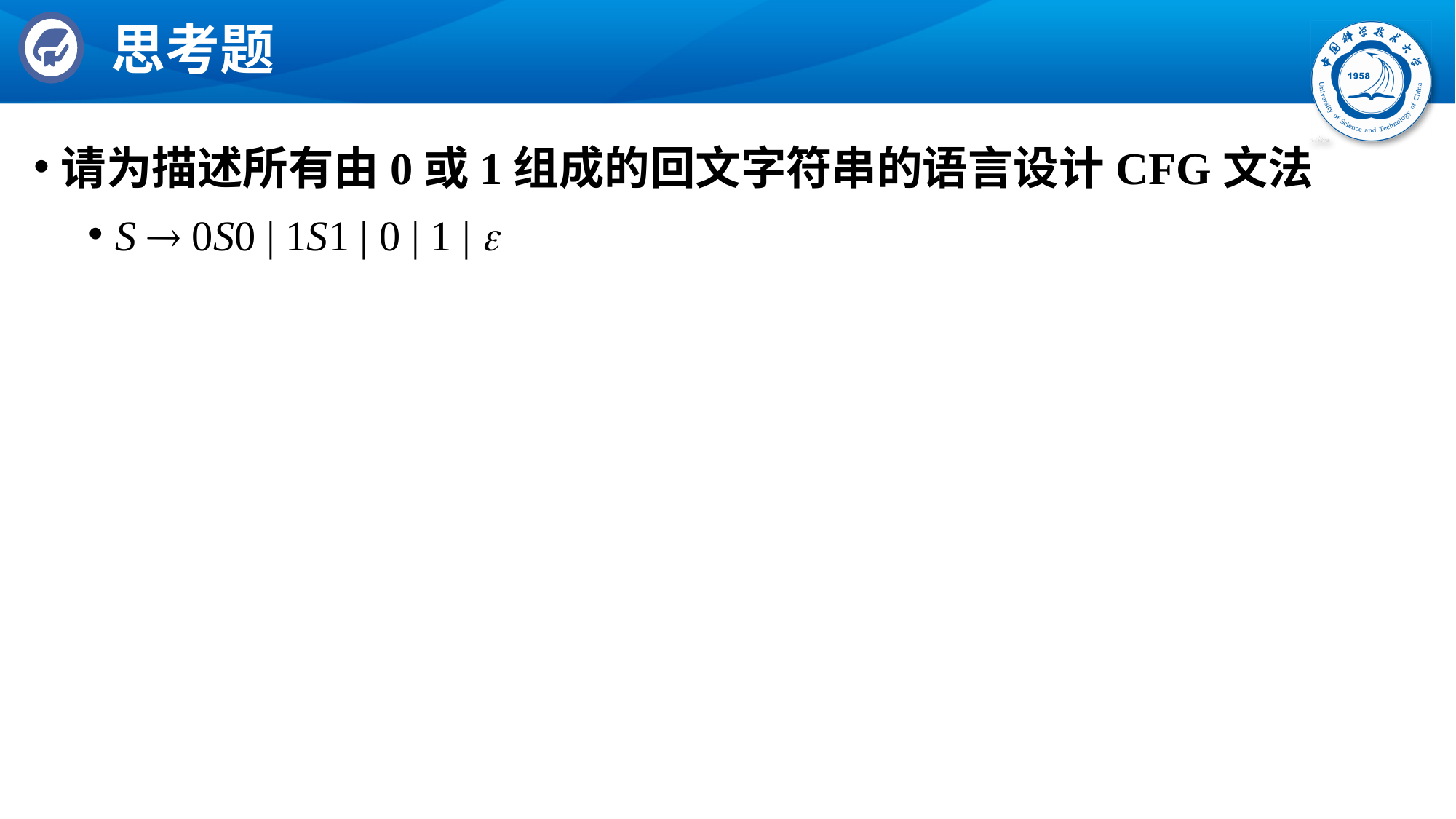

# 思考题
请为描述所有由0或1组成的回文字符串的语言设计CFG文法
S → 0S0 | 1S1 | 0 | 1 | ε